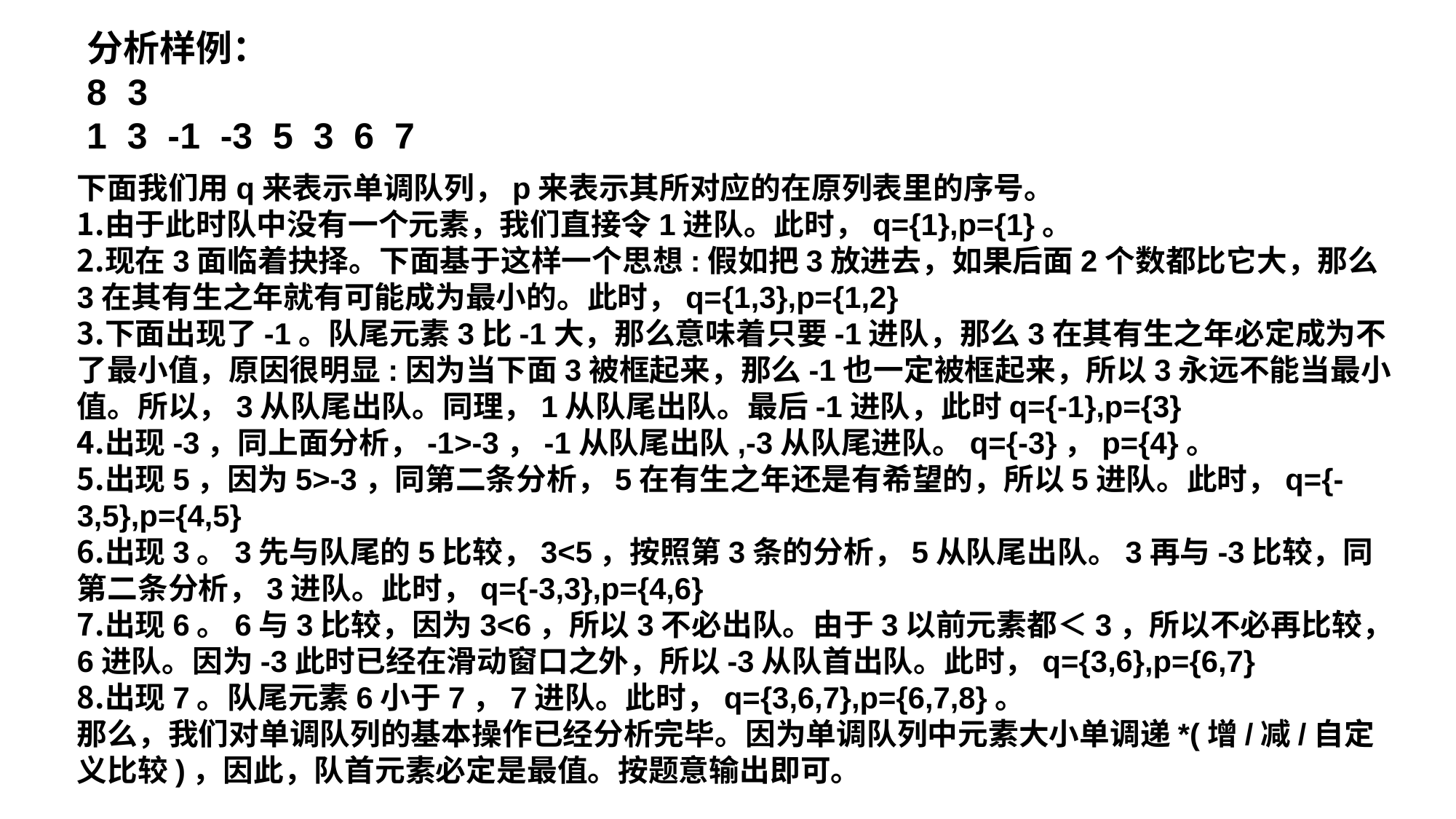

分析样例：
3
1  3  -1  -3  5  3  6  7
下面我们用q来表示单调队列，p来表示其所对应的在原列表里的序号。
由于此时队中没有一个元素，我们直接令1进队。此时，q={1},p={1}。
现在3面临着抉择。下面基于这样一个思想:假如把3放进去，如果后面2个数都比它大，那么3在其有生之年就有可能成为最小的。此时，q={1,3},p={1,2}
下面出现了-1。队尾元素3比-1大，那么意味着只要-1进队，那么3在其有生之年必定成为不了最小值，原因很明显:因为当下面3被框起来，那么-1也一定被框起来，所以3永远不能当最小值。所以，3从队尾出队。同理，1从队尾出队。最后-1进队，此时q={-1},p={3}
出现-3，同上面分析，-1>-3，-1从队尾出队,-3从队尾进队。q={-3}，p={4}。
出现5，因为5>-3，同第二条分析，5在有生之年还是有希望的，所以5进队。此时，q={-3,5},p={4,5}
出现3。3先与队尾的5比较，3<5，按照第3条的分析，5从队尾出队。3再与-3比较，同第二条分析，3进队。此时，q={-3,3},p={4,6}
出现6。6与3比较，因为3<6，所以3不必出队。由于3以前元素都＜3，所以不必再比较，6进队。因为-3此时已经在滑动窗口之外，所以-3从队首出队。此时，q={3,6},p={6,7}
出现7。队尾元素6小于7，7进队。此时，q={3,6,7},p={6,7,8}。
那么，我们对单调队列的基本操作已经分析完毕。因为单调队列中元素大小单调递*(增/减/自定义比较)，因此，队首元素必定是最值。按题意输出即可。